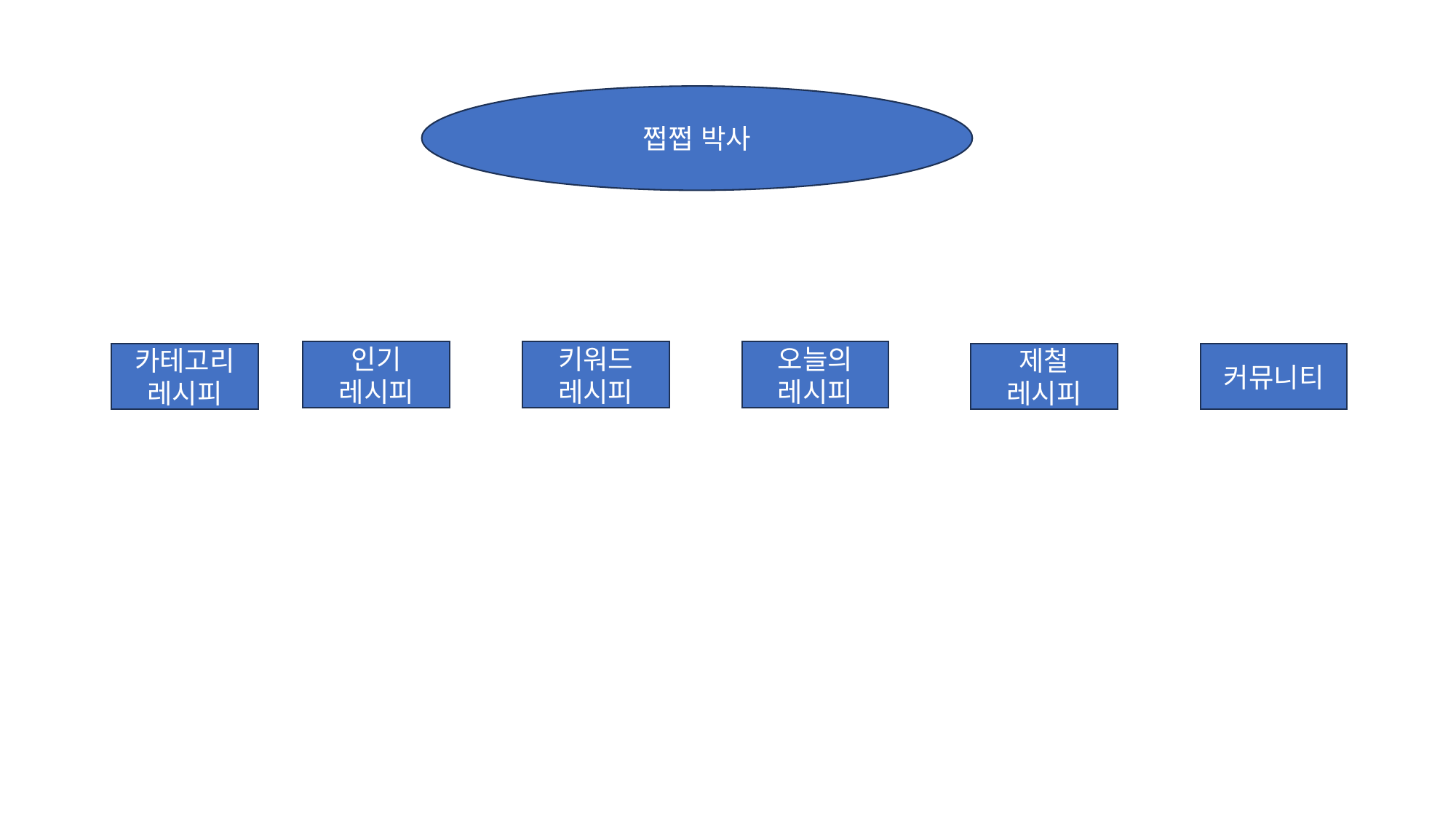

#
쩝쩝 박사

인기
레시피
키워드
레시피
오늘의
레시피
카테고리
레시피
제철
레시피
커뮤니티